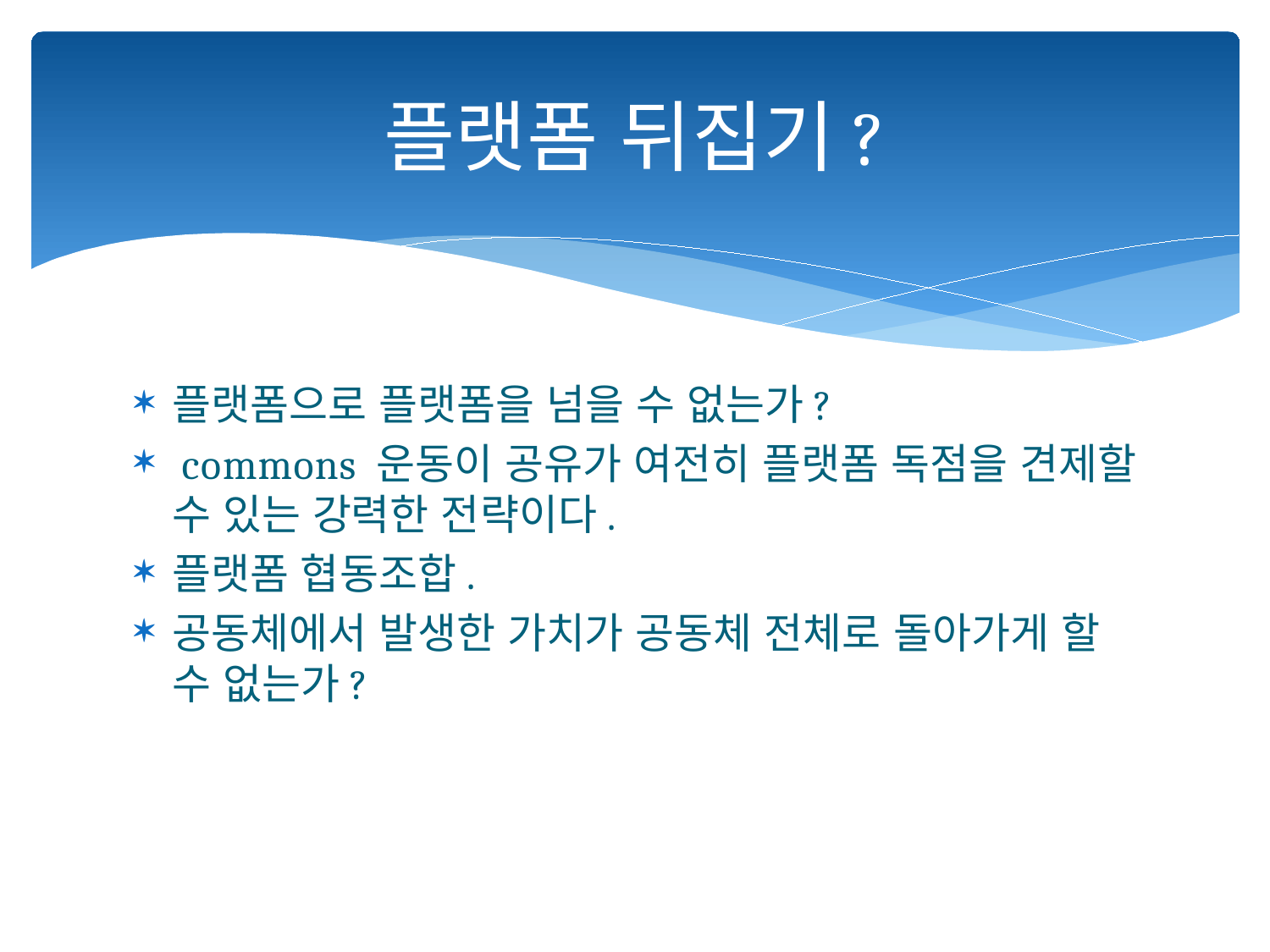

# 플랫폼 뒤집기?
플랫폼으로 플랫폼을 넘을 수 없는가?
 commons 운동이 공유가 여전히 플랫폼 독점을 견제할 수 있는 강력한 전략이다.
플랫폼 협동조합.
공동체에서 발생한 가치가 공동체 전체로 돌아가게 할 수 없는가?